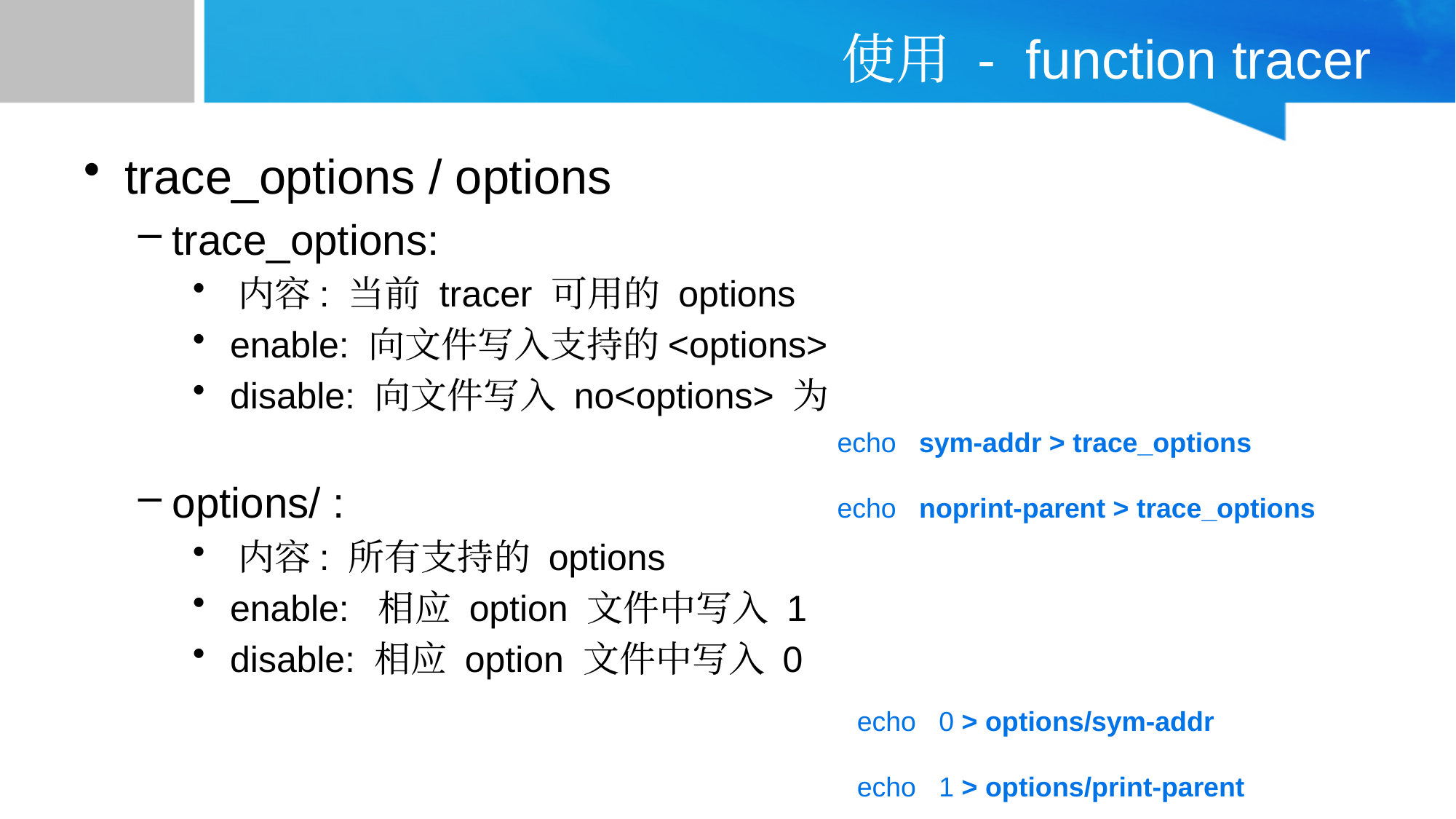

# 使用 -  function tracer
trace_options / options
trace_options:
 内容: 当前 tracer 可用的 options
 enable: 向文件写入支持的<options>
 disable: 向文件写入 no<options> 为

options/ :
 内容: 所有支持的 options
 enable:  相应 option 文件中写入 1
 disable: 相应 option 文件中写入 0

echo   sym-addr > trace_options

echo   noprint-parent > trace_options
echo   0 > options/sym-addr

echo   1 > options/print-parent